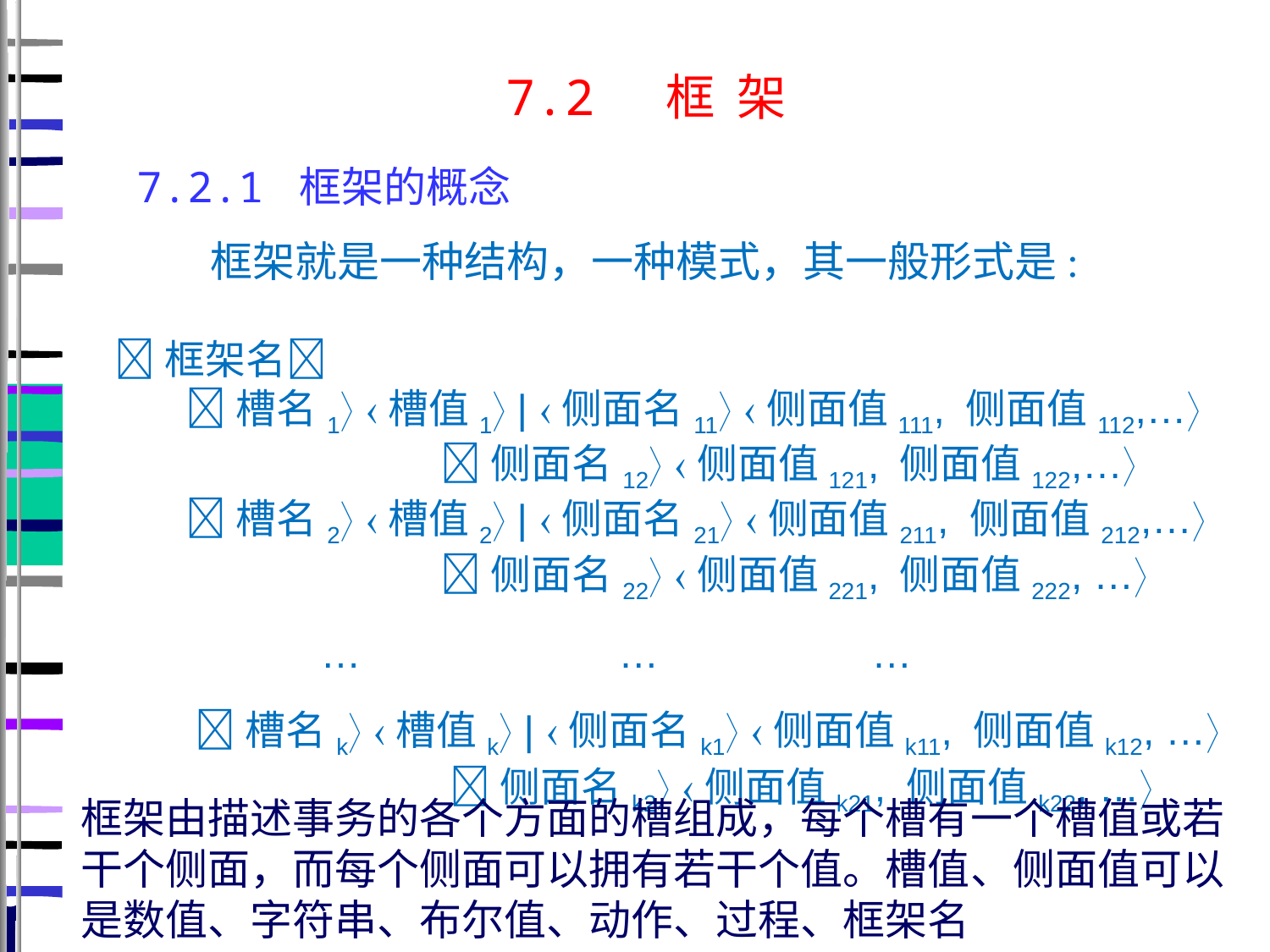

7.2  框  架
  7.2.1 框架的概念
            框架就是一种结构，一种模式，其一般形式是:
   〈框架名〉
           〈槽名1〉 〈槽值1〉 | 〈侧面名11〉 〈侧面值111, 侧面值112,…〉
                                       〈侧面名12〉 〈侧面值121, 侧面值122,…〉
           〈槽名2〉 〈槽值2〉 | 〈侧面名21〉 〈侧面值211, 侧面值212,…〉
                                       〈侧面名22〉 〈侧面值221, 侧面值222, …〉
                     …                       …                   …
            〈槽名k〉 〈槽值k〉 | 〈侧面名k1〉 〈侧面值k11, 侧面值k12, …〉
                                        〈侧面名k2〉 〈侧面值k21, 侧面值k22, …〉
框架由描述事务的各个方面的槽组成，每个槽有一个槽值或若干个侧面，而每个侧面可以拥有若干个值。槽值、侧面值可以是数值、字符串、布尔值、动作、过程、框架名